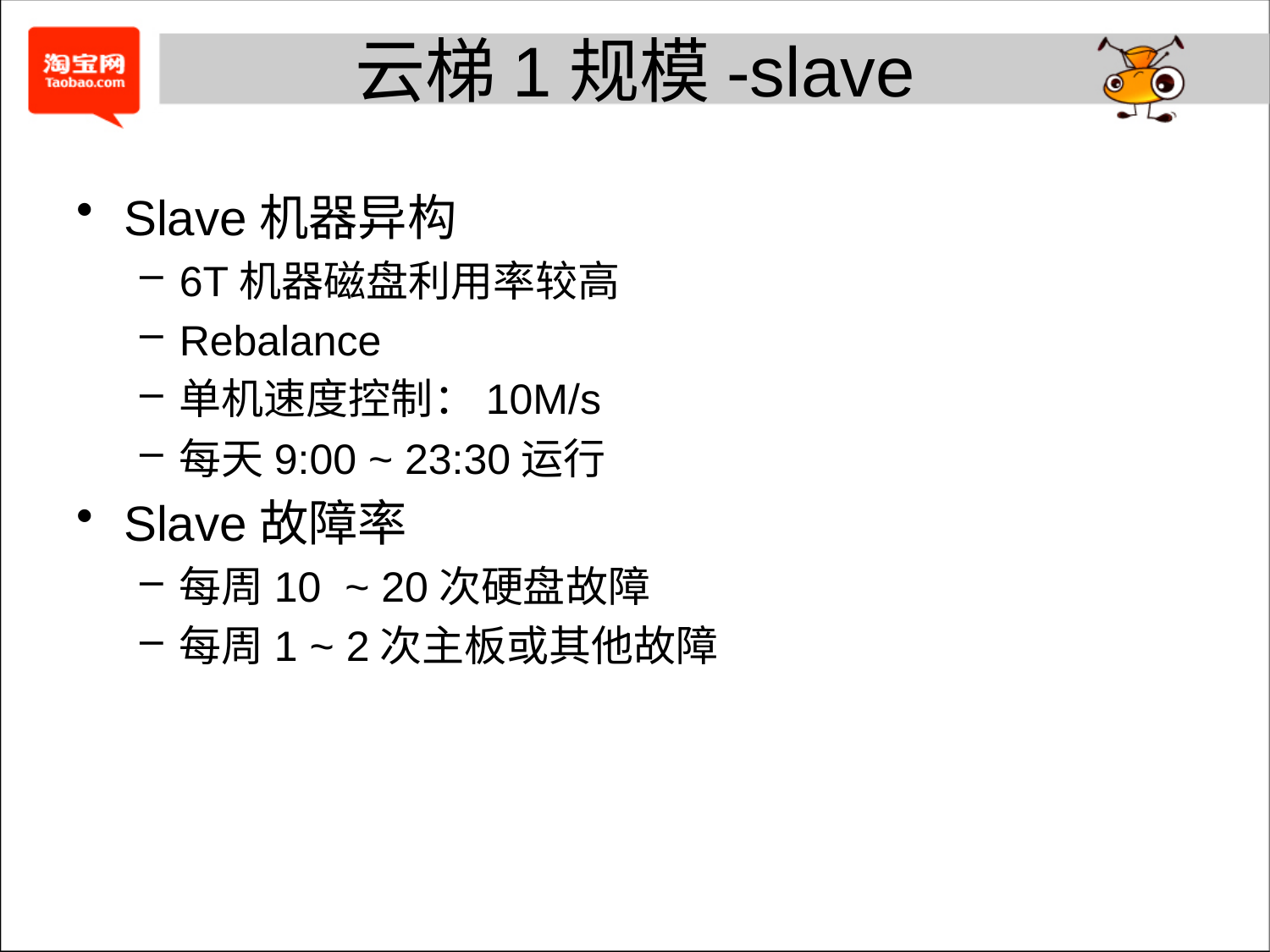

# 云梯1规模-slave
Slave机器异构
6T机器磁盘利用率较高
Rebalance
单机速度控制：10M/s
每天9:00 ~ 23:30运行
Slave故障率
每周10  ~ 20次硬盘故障
每周1 ~ 2次主板或其他故障